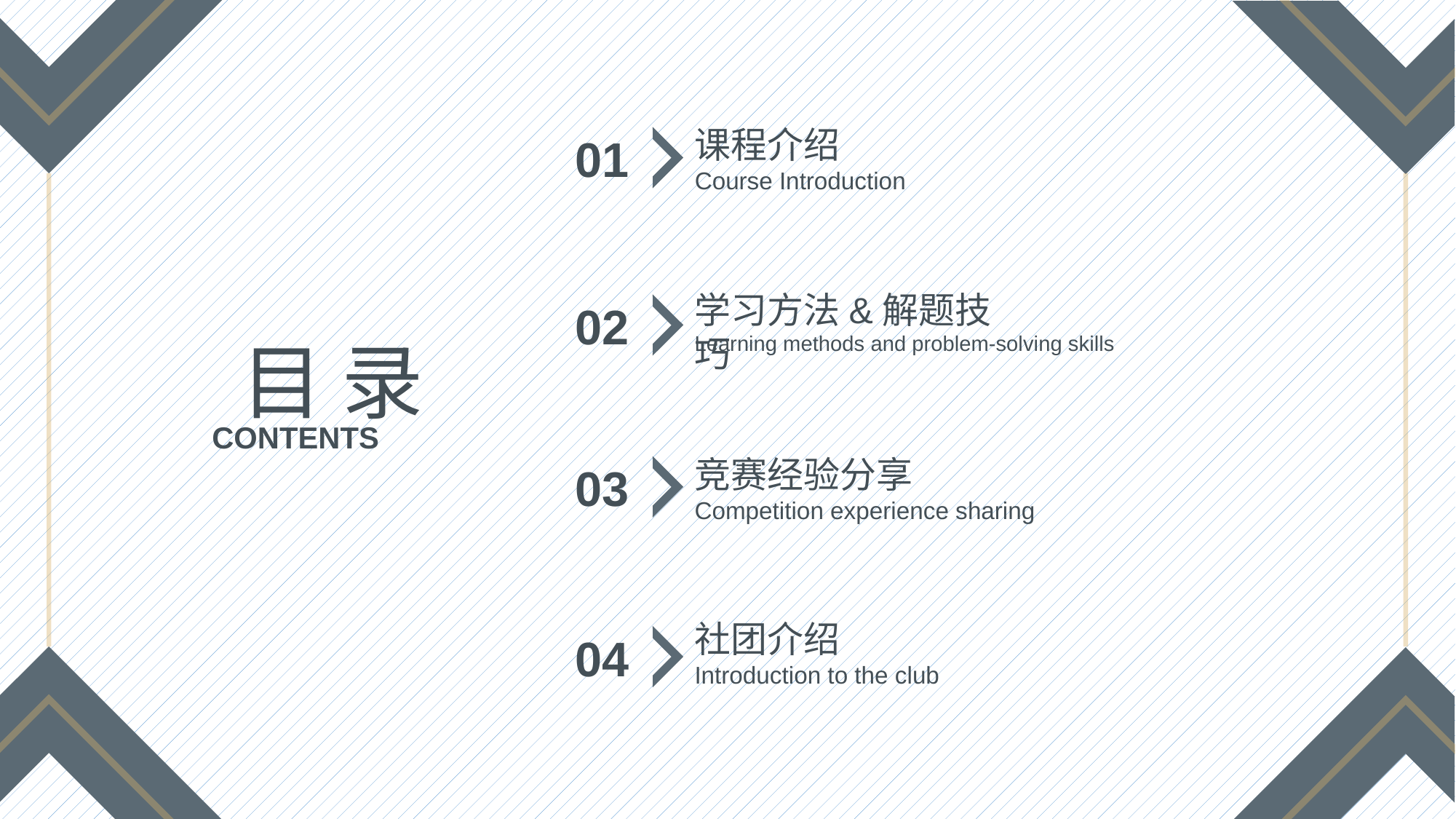

课程介绍
01

Course Introduction
学习方法&解题技巧
02

目 录
Learning methods and problem-solving skills
CONTENTS
竞赛经验分享
03

Competition experience sharing
社团介绍
04

Introduction to the club